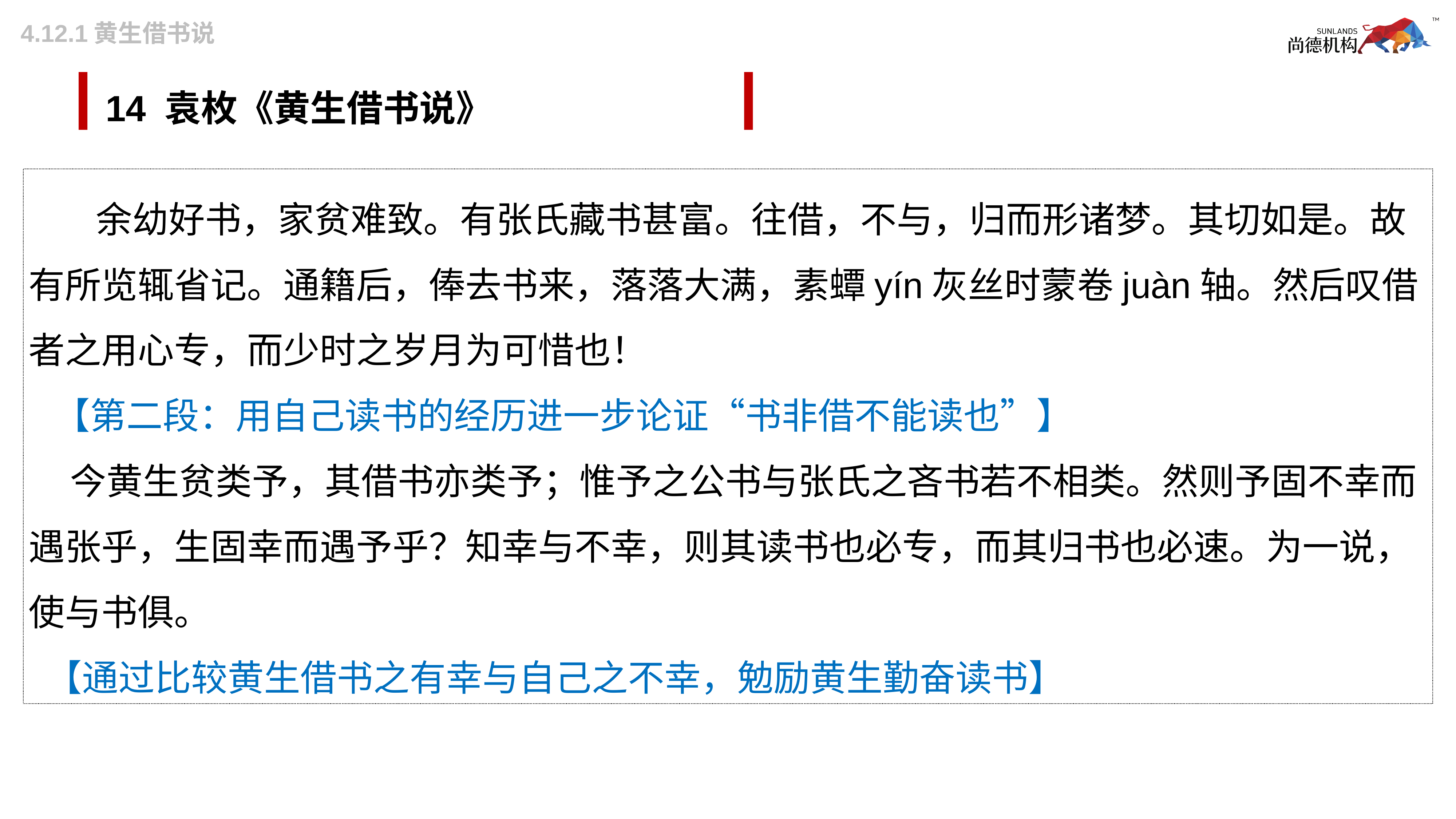

4.12.1黄生借书说
# 14 袁枚《黄生借书说》
　　 余幼好书，家贫难致。有张氏藏书甚富。往借，不与，归而形诸梦。其切如是。故有所览辄省记。通籍后，俸去书来，落落大满，素蟫yín灰丝时蒙卷juàn轴。然后叹借者之用心专，而少时之岁月为可惜也！
  【第二段：用自己读书的经历进一步论证“书非借不能读也”】
    今黄生贫类予，其借书亦类予；惟予之公书与张氏之吝书若不相类。然则予固不幸而遇张乎，生固幸而遇予乎？知幸与不幸，则其读书也必专，而其归书也必速。为一说，使与书俱。
 【通过比较黄生借书之有幸与自己之不幸，勉励黄生勤奋读书】